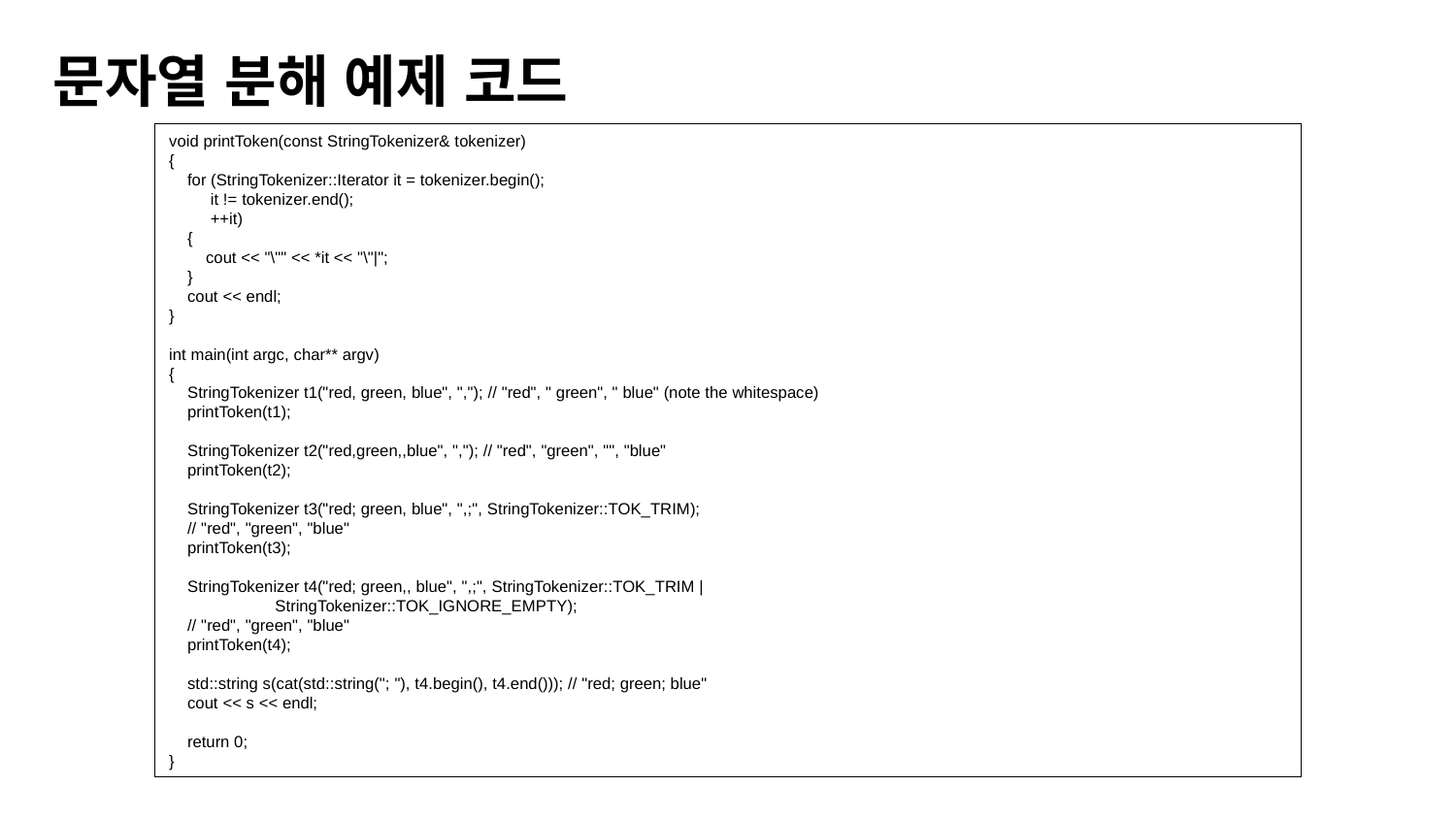

문자열 분해 예제 코드
void printToken(const StringTokenizer& tokenizer)
{
    for (StringTokenizer::Iterator it = tokenizer.begin();
         it != tokenizer.end();
         ++it)
    {
        cout << "\"" << *it << "\"|";
    }
    cout << endl;
}

int main(int argc, char** argv)
{
    StringTokenizer t1("red, green, blue", ","); // "red", " green", " blue" (note the whitespace)
    printToken(t1);

    StringTokenizer t2("red,green,,blue", ","); // "red", "green", "", "blue"
    printToken(t2);

    StringTokenizer t3("red; green, blue", ",;", StringTokenizer::TOK_TRIM);
    // "red", "green", "blue"
    printToken(t3);

    StringTokenizer t4("red; green,, blue", ",;", StringTokenizer::TOK_TRIM |
                       StringTokenizer::TOK_IGNORE_EMPTY);
    // "red", "green", "blue"
    printToken(t4);

    std::string s(cat(std::string("; "), t4.begin(), t4.end())); // "red; green; blue"
    cout << s << endl;

    return 0;
}